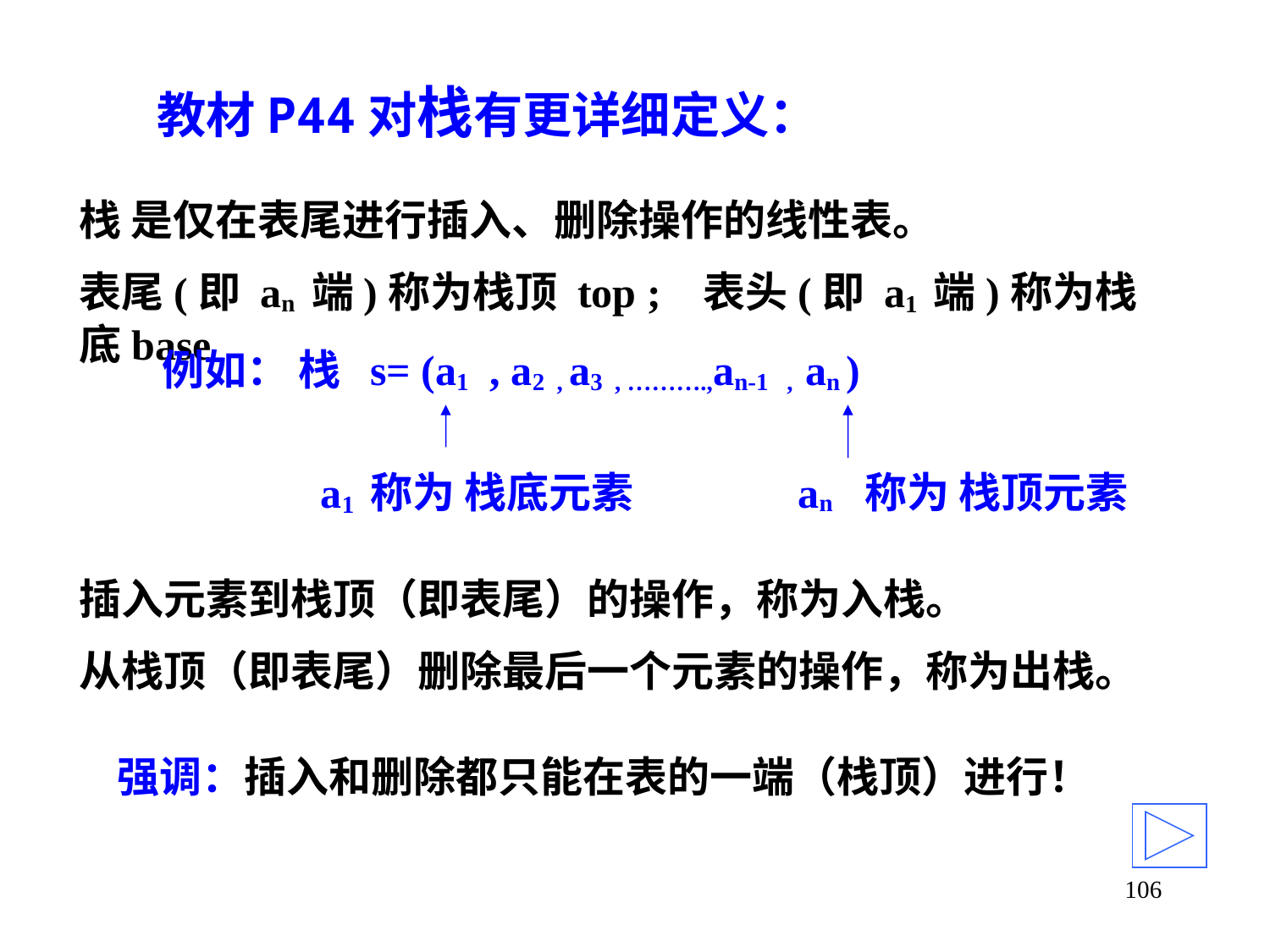

# 教材P44对栈有更详细定义：
栈 是仅在表尾进行插入、删除操作的线性表。
表尾(即 an 端)称为栈顶 top ;   表头(即 a1 端)称为栈底base
例如： 栈  s= (a1  , a2  , a3  , ……….,an-1   ,  an )

        a1 称为 栈底元素                            an  称为 栈顶元素
插入元素到栈顶（即表尾）的操作，称为入栈。
从栈顶（即表尾）删除最后一个元素的操作，称为出栈。
强调：插入和删除都只能在表的一端（栈顶）进行！

106